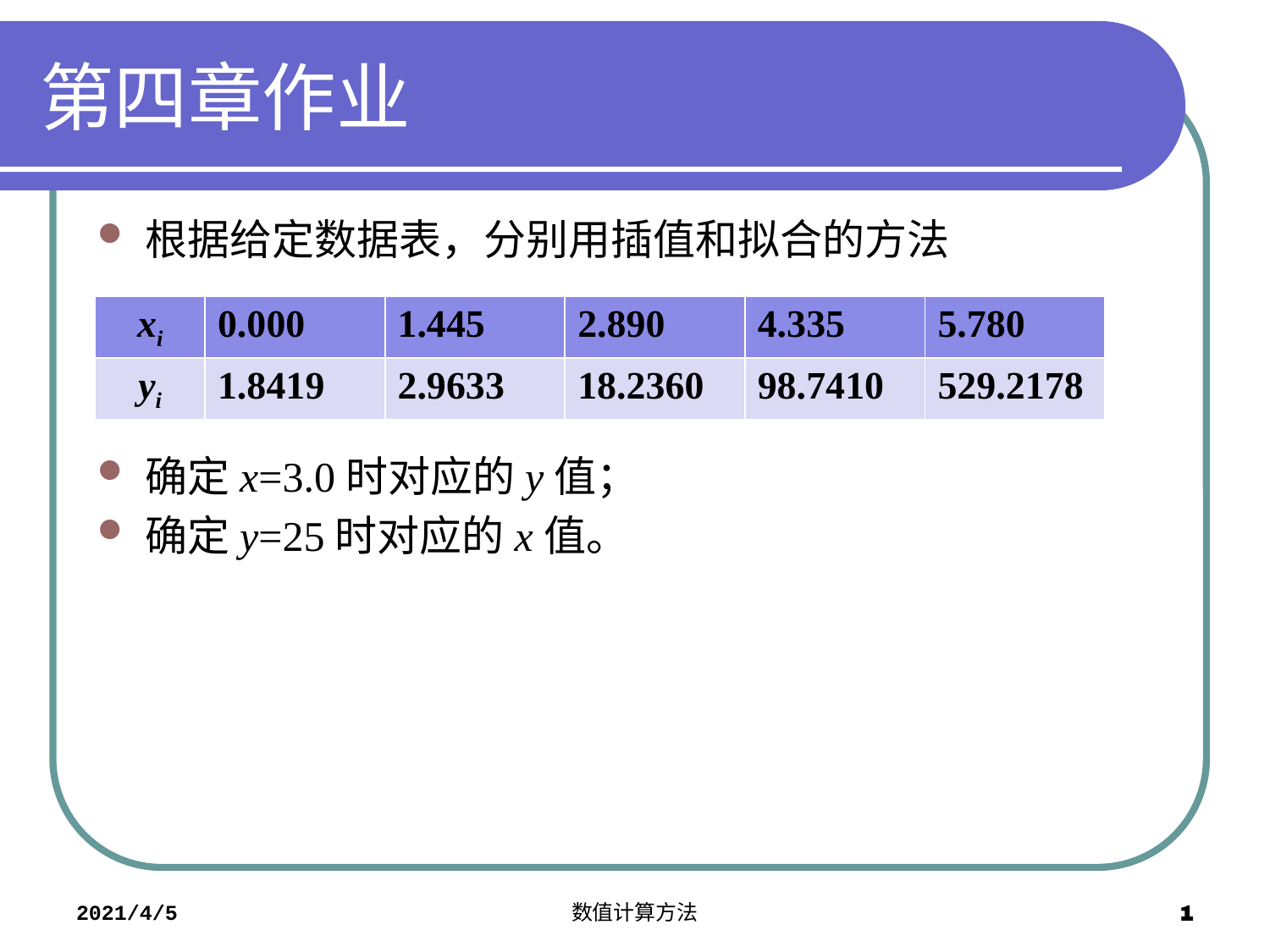

# 第四章作业
根据给定数据表，分别用插值和拟合的方法

确定x=3.0时对应的y值；
确定y=25时对应的x值。
| xi | 0.000 | 1.445 | 2.890 | 4.335 | 5.780 |
| --- | --- | --- | --- | --- | --- |
| yi | 1.8419 | 2.9633 | 18.2360 | 98.7410 | 529.2178 |
2021/4/5
数值计算方法
1